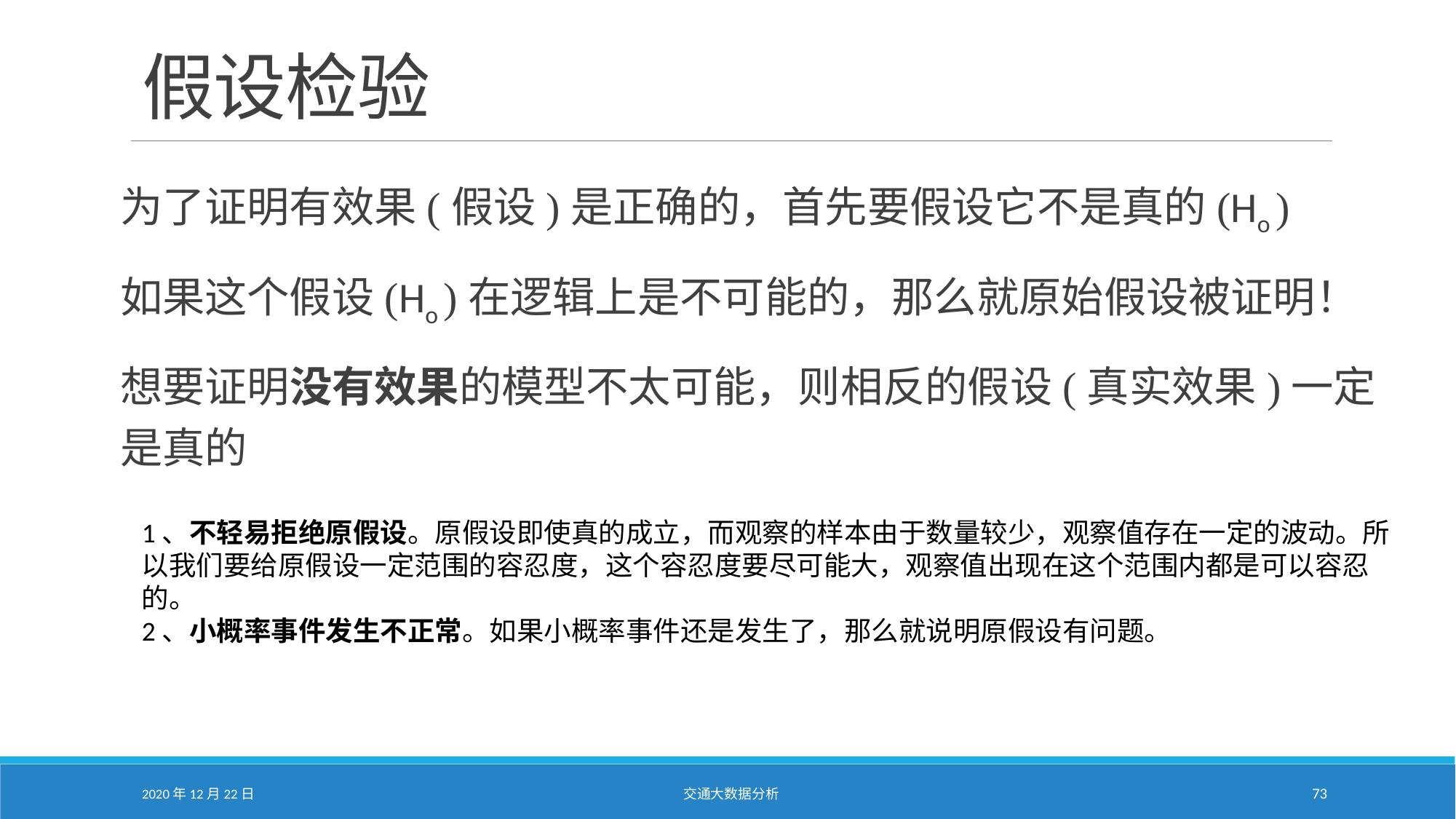

# 假设检验
为了证明有效果(假设)是正确的，首先要假设它不是真的(Ho )
如果这个假设(Ho )在逻辑上是不可能的，那么就原始假设被证明！
想要证明没有效果的模型不太可能，则相反的假设(真实效果)一定是真的
1、不轻易拒绝原假设。原假设即使真的成立，而观察的样本由于数量较少，观察值存在一定的波动。所以我们要给原假设一定范围的容忍度，这个容忍度要尽可能大，观察值出现在这个范围内都是可以容忍的。
2、小概率事件发生不正常。如果小概率事件还是发生了，那么就说明原假设有问题。

2020年12月22日
交通大数据分析
73